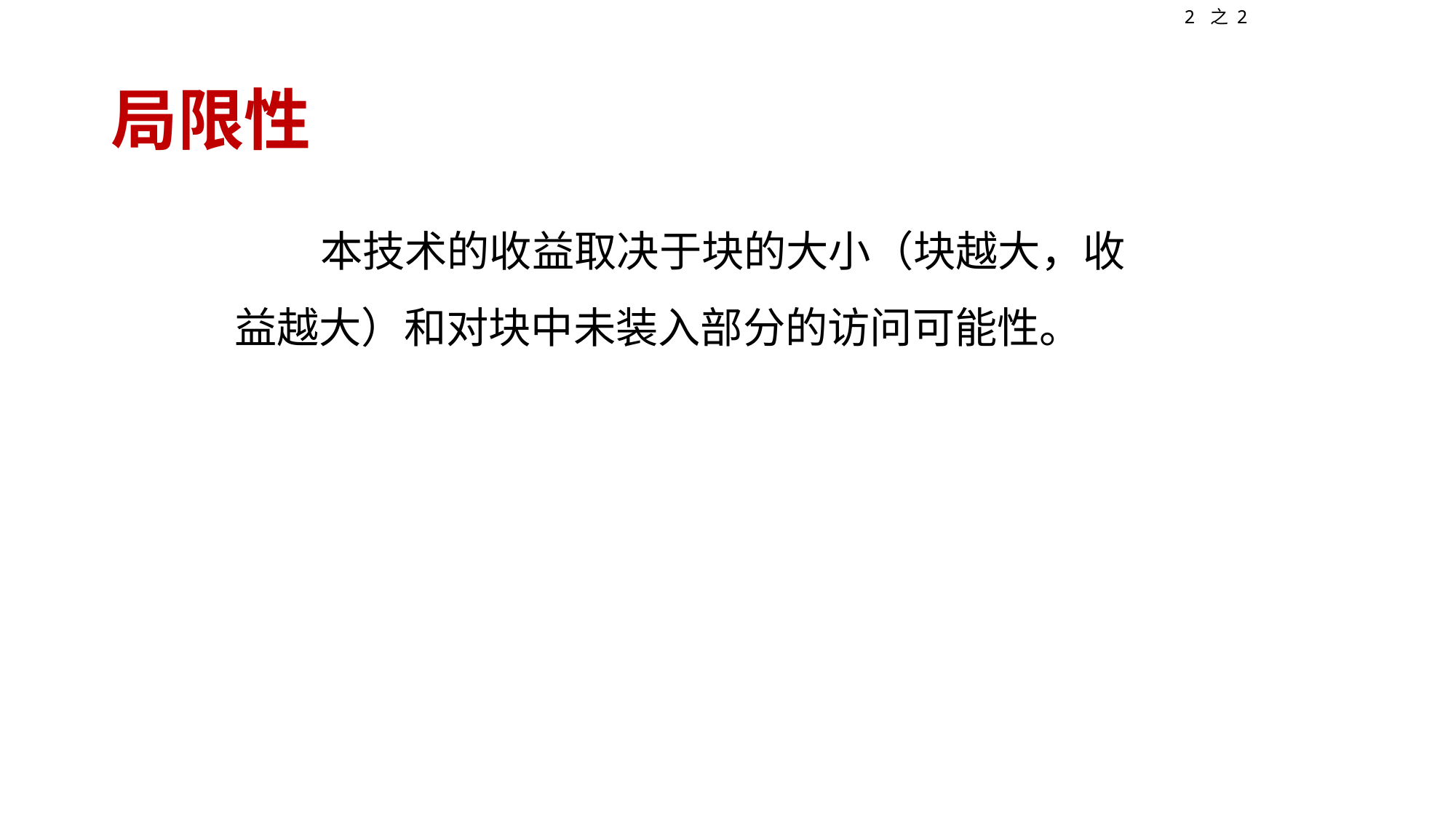

2 之 2
# 局限性
        本技术的收益取决于块的大小（块越大，收益越大）和对块中未装入部分的访问可能性。